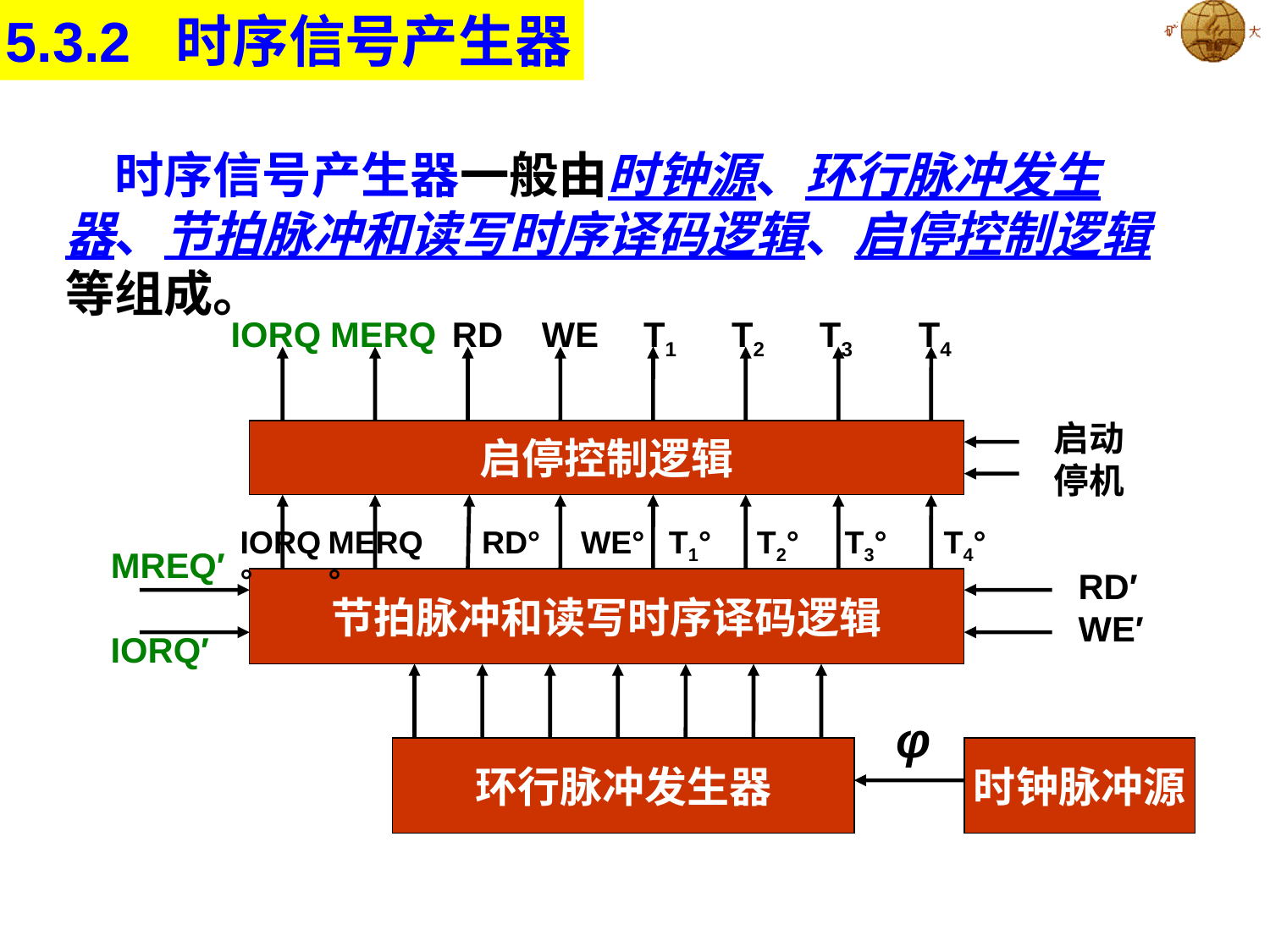

5.3.2  时序信号产生器
　时序信号产生器一般由时钟源、环行脉冲发生器、节拍脉冲和读写时序译码逻辑、启停控制逻辑等组成。
IORQ
MERQ
RD
WE
T1
T2
T3
T4

启动
启停控制逻辑

停机

IORQ°
MERQ°
RD°
WE°
T1°
T2°
T3°
T4°
MREQ′
RD′
节拍脉冲和读写时序译码逻辑

WE′
IORQ′

φ
环行脉冲发生器
时钟脉冲源